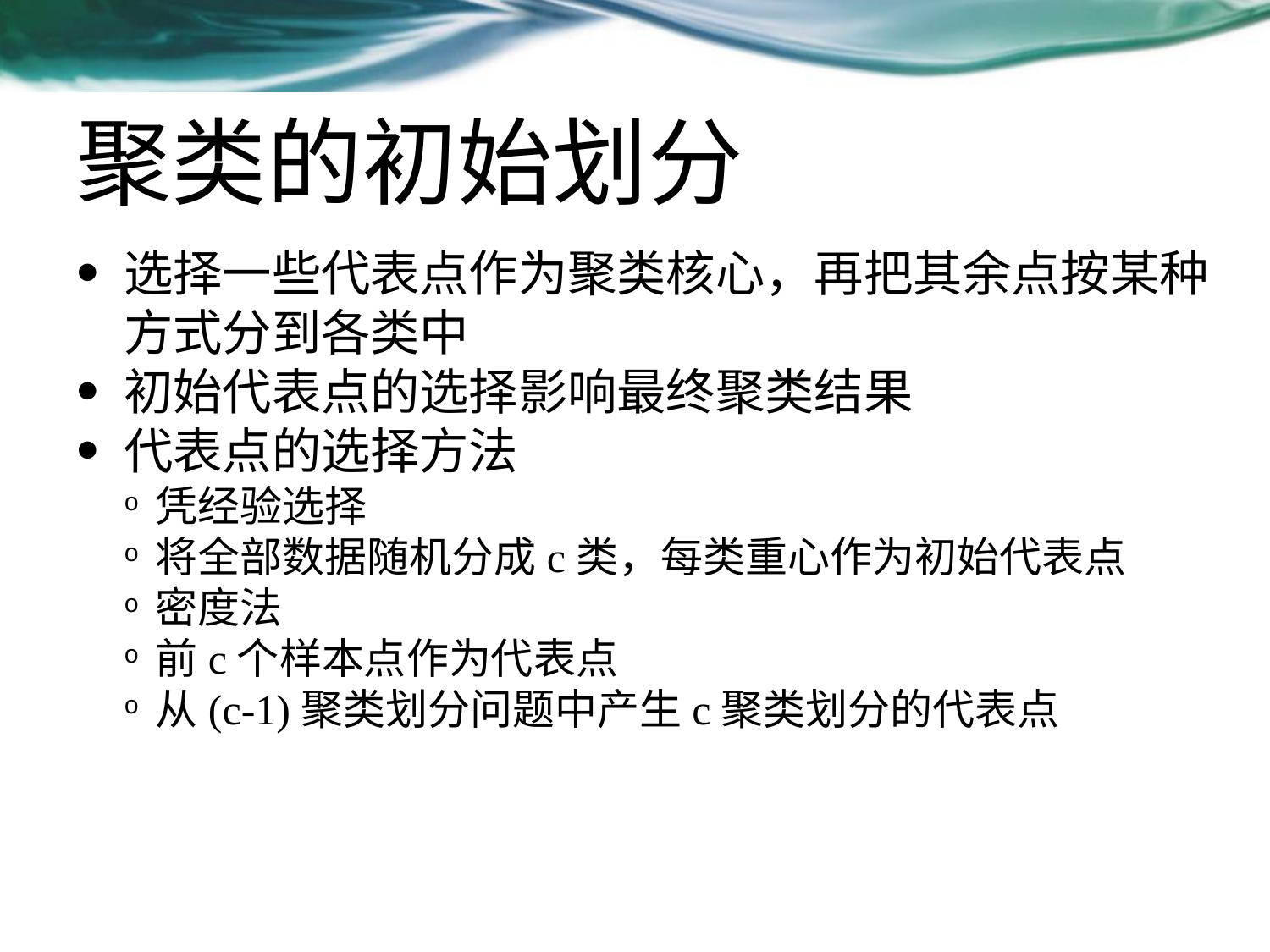

# 聚类的初始划分
选择一些代表点作为聚类核心，再把其余点按某种方式分到各类中
初始代表点的选择影响最终聚类结果
代表点的选择方法
凭经验选择
将全部数据随机分成c类，每类重心作为初始代表点
密度法
前c个样本点作为代表点
从(c-1)聚类划分问题中产生c聚类划分的代表点